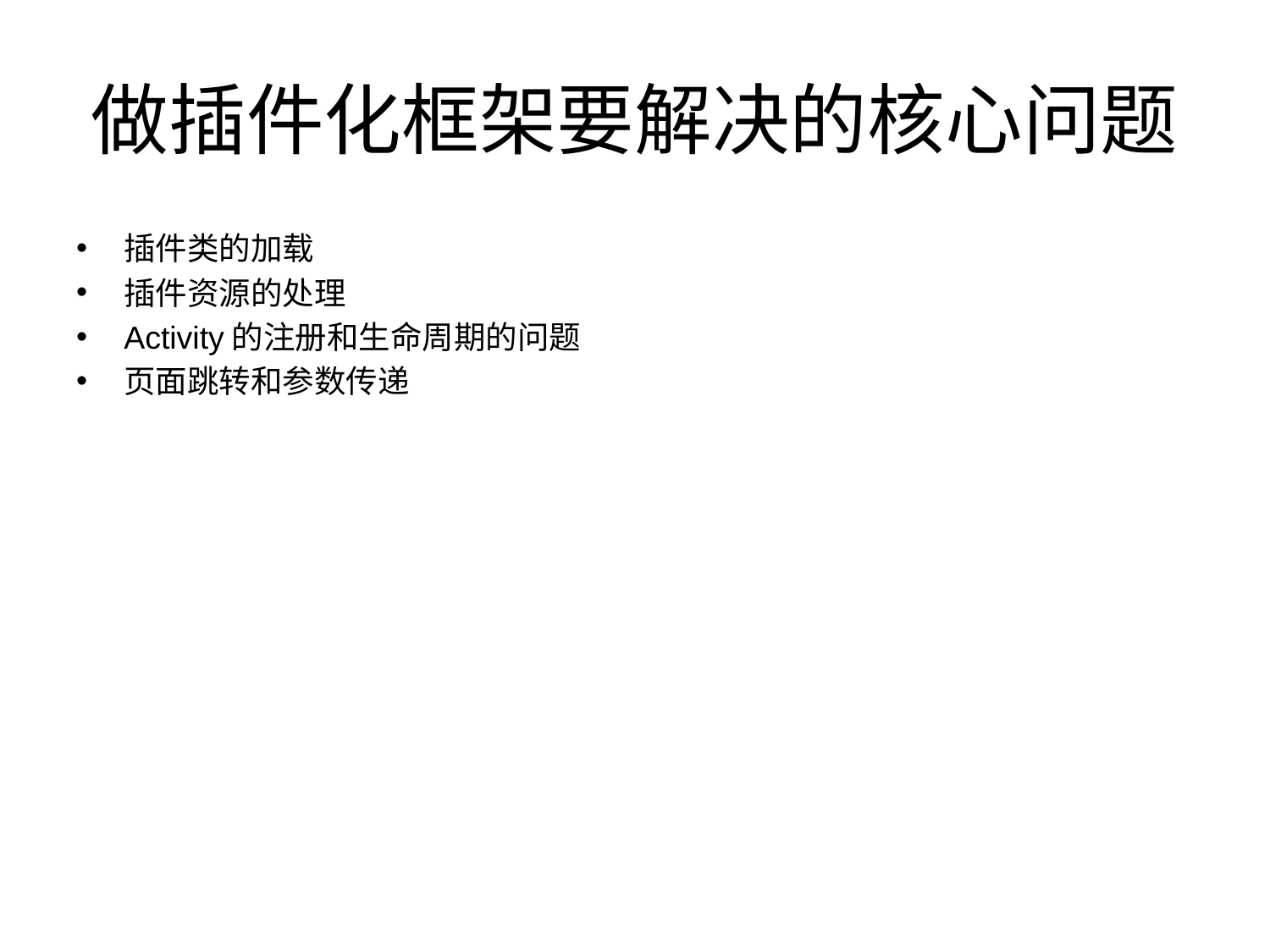

# 做插件化框架要解决的核心问题
插件类的加载
插件资源的处理
Activity的注册和生命周期的问题
页面跳转和参数传递